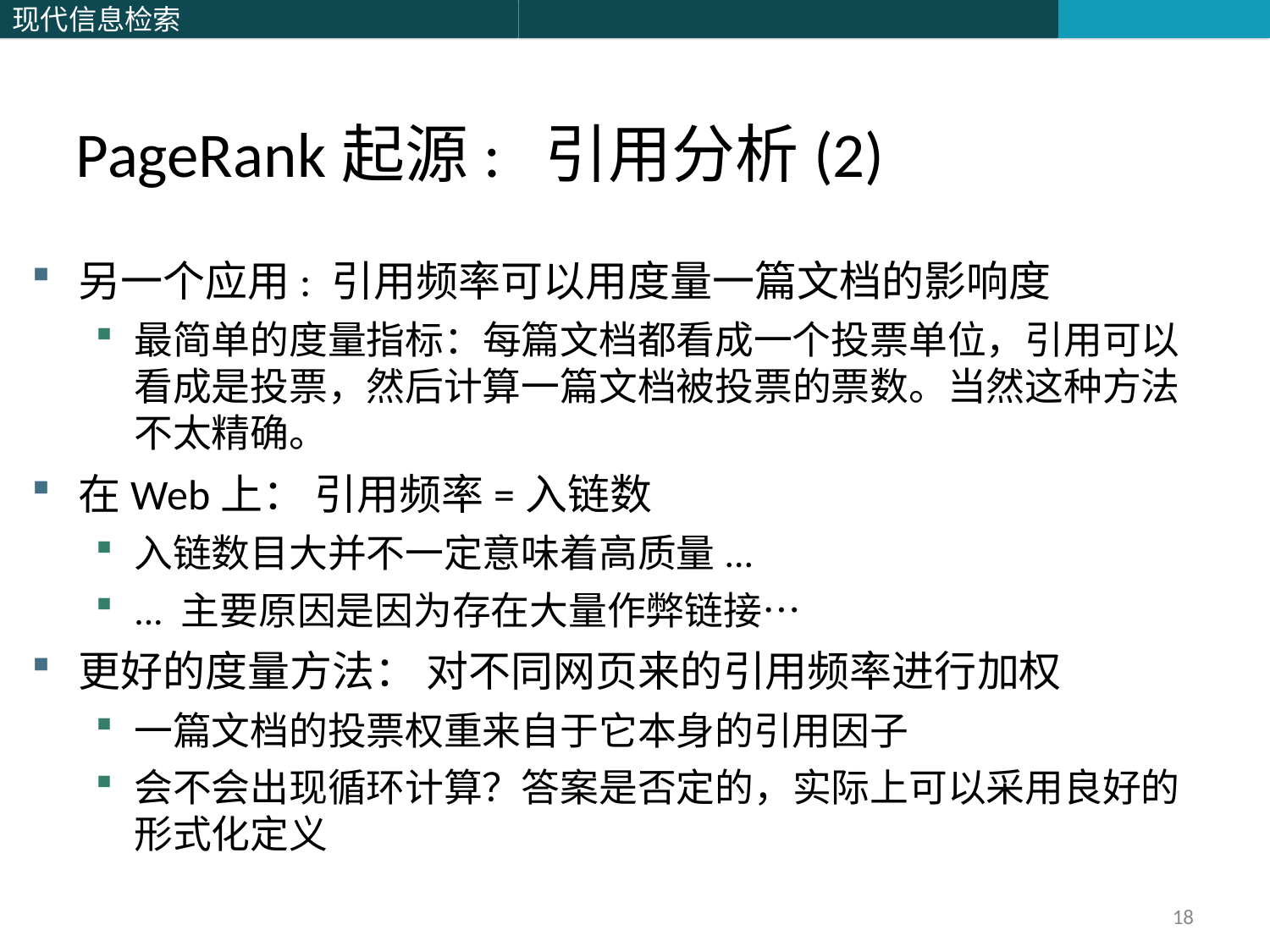

PageRank起源:  引用分析(2)
另一个应用: 引用频率可以用度量一篇文档的影响度
最简单的度量指标：每篇文档都看成一个投票单位，引用可以看成是投票，然后计算一篇文档被投票的票数。当然这种方法不太精确。
在Web上： 引用频率=入链数
入链数目大并不一定意味着高质量...
... 主要原因是因为存在大量作弊链接…
更好的度量方法： 对不同网页来的引用频率进行加权
一篇文档的投票权重来自于它本身的引用因子
会不会出现循环计算？答案是否定的，实际上可以采用良好的形式化定义

18